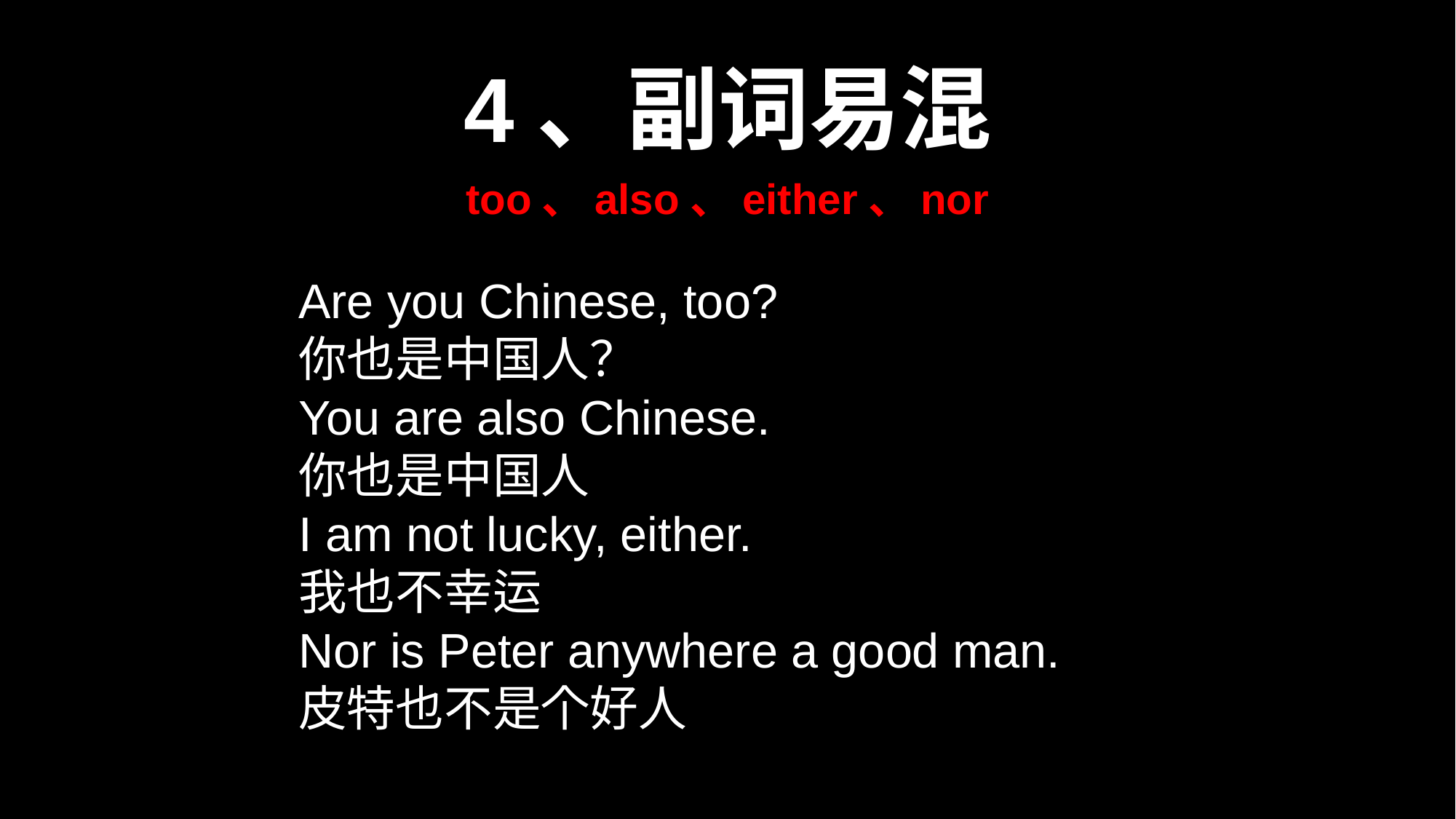

4、副词易混
too、also、either、nor
Are you Chinese, too?
你也是中国人？
You are also Chinese.
你也是中国人
I am not lucky, either.
我也不幸运
Nor is Peter anywhere a good man.
皮特也不是个好人